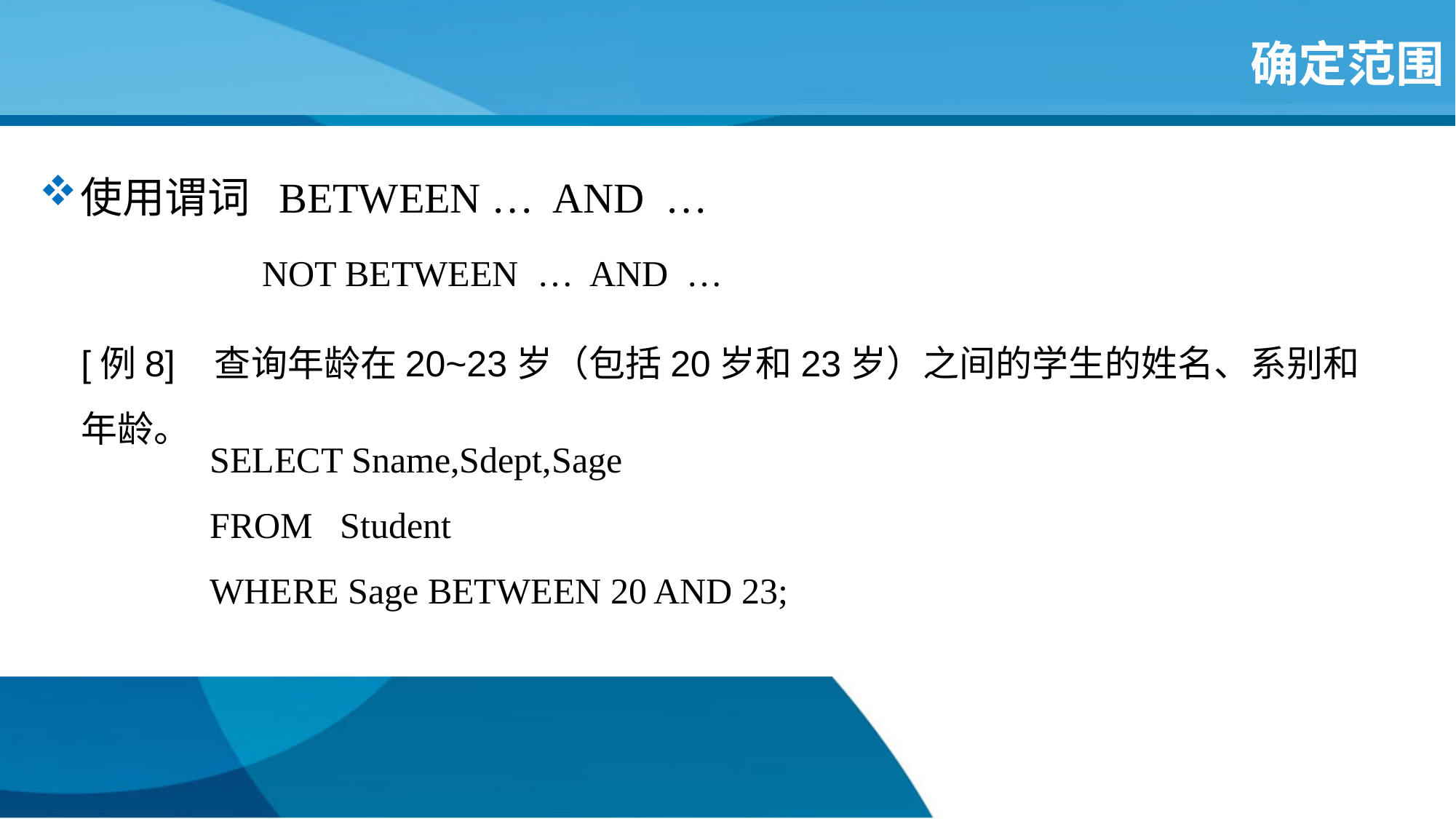

# 确定范围
使用谓词  BETWEEN …  AND  …
                    NOT BETWEEN  …  AND  …
[例8]   查询年龄在20~23岁（包括20岁和23岁）之间的学生的姓名、系别和年龄。
SELECT Sname,Sdept,Sage
FROM   Student
WHERE Sage BETWEEN 20 AND 23;